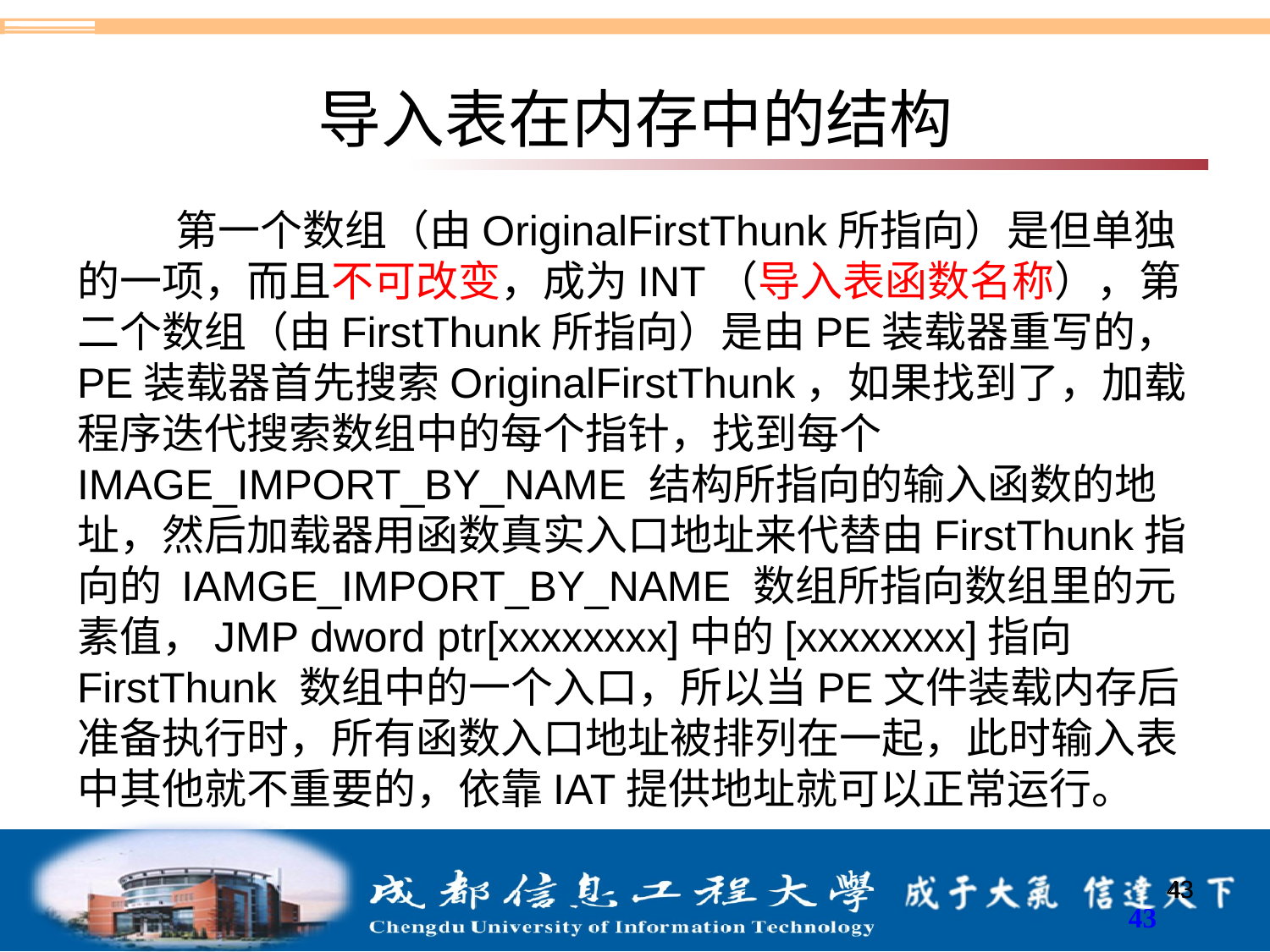

# 导入表在内存中的结构
第一个数组（由OriginalFirstThunk所指向）是但单独的一项，而且不可改变，成为INT（导入表函数名称），第二个数组（由FirstThunk所指向）是由PE装载器重写的，PE装载器首先搜索OriginalFirstThunk，如果找到了，加载程序迭代搜索数组中的每个指针，找到每个 IMAGE_IMPORT_BY_NAME 结构所指向的输入函数的地址，然后加载器用函数真实入口地址来代替由FirstThunk指向的 IAMGE_IMPORT_BY_NAME 数组所指向数组里的元素值，JMP dword ptr[xxxxxxxx]中的[xxxxxxxx]指向FirstThunk 数组中的一个入口，所以当PE文件装载内存后准备执行时，所有函数入口地址被排列在一起，此时输入表中其他就不重要的，依靠IAT提供地址就可以正常运行。
43